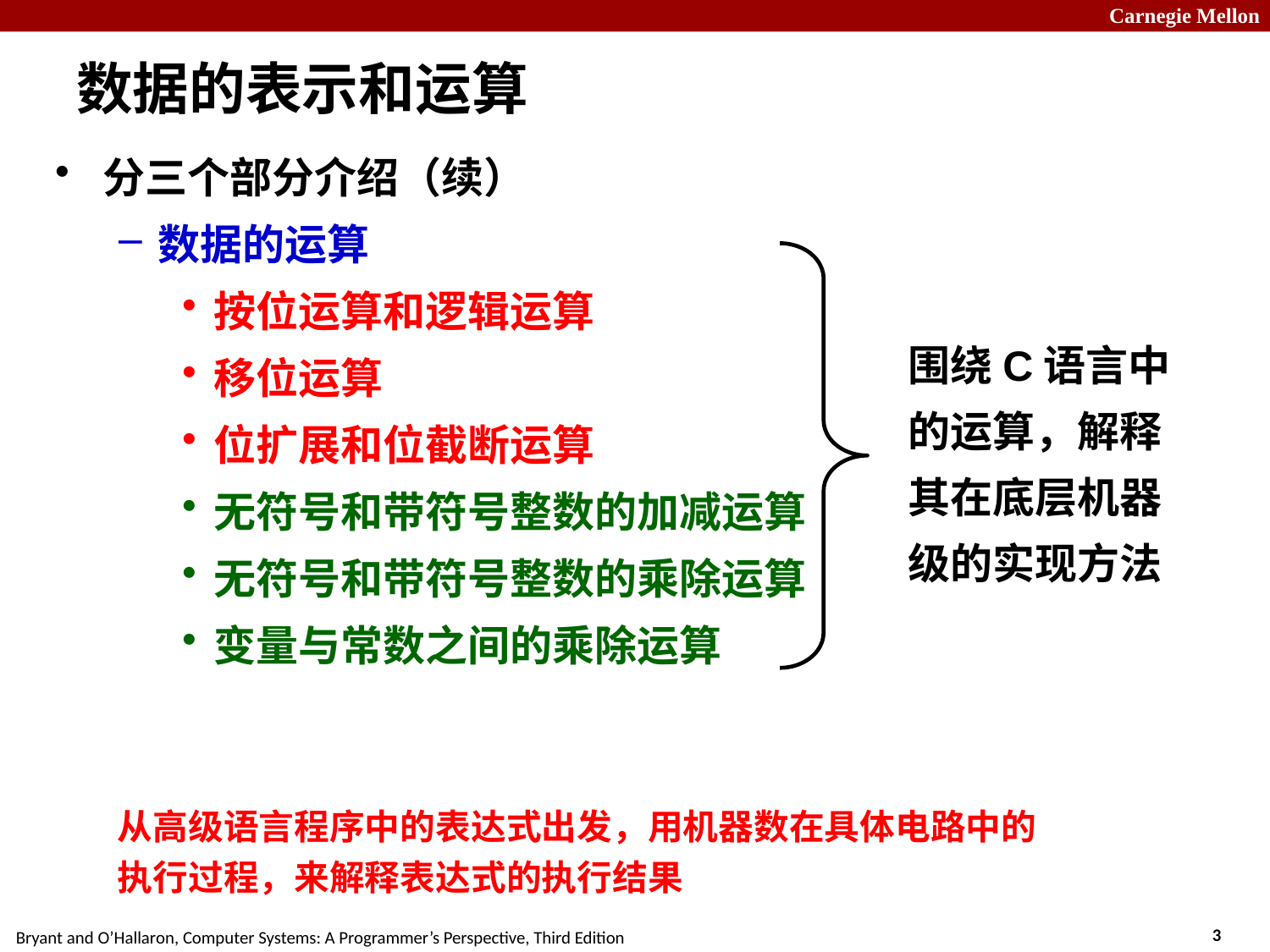

# 数据的表示和运算
分三个部分介绍（续）
数据的运算
按位运算和逻辑运算
移位运算
位扩展和位截断运算
无符号和带符号整数的加减运算
无符号和带符号整数的乘除运算
变量与常数之间的乘除运算

围绕C语言中的运算，解释其在底层机器级的实现方法
从高级语言程序中的表达式出发，用机器数在具体电路中的执行过程，来解释表达式的执行结果